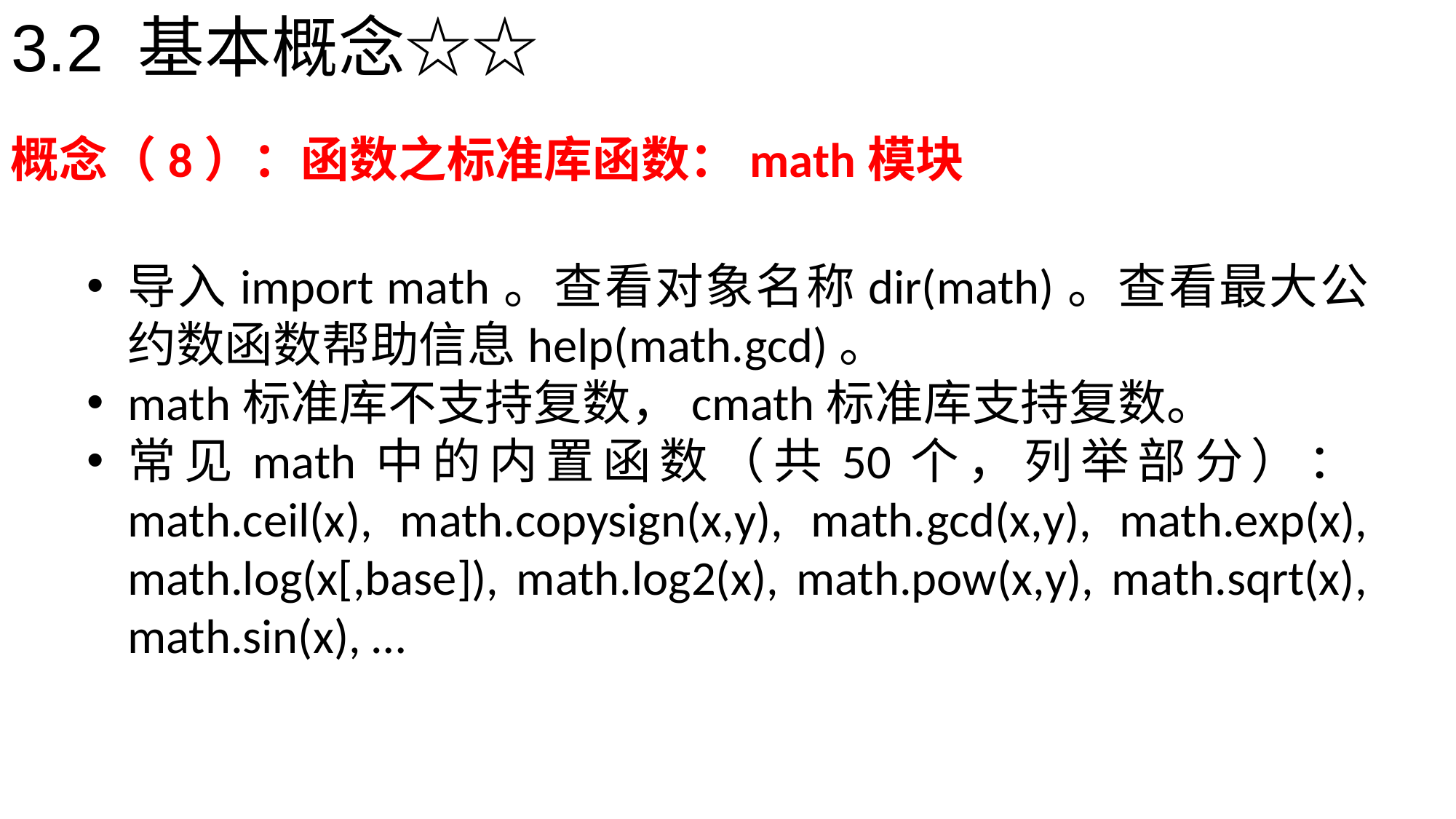

# 3.2 基本概念☆☆
概念（8）：函数之标准库函数：math模块
导入import math。查看对象名称dir(math)。查看最大公约数函数帮助信息help(math.gcd)。
math标准库不支持复数，cmath标准库支持复数。
常见math中的内置函数（共50个，列举部分）：math.ceil(x), math.copysign(x,y), math.gcd(x,y), math.exp(x), math.log(x[,base]), math.log2(x), math.pow(x,y), math.sqrt(x), math.sin(x), …